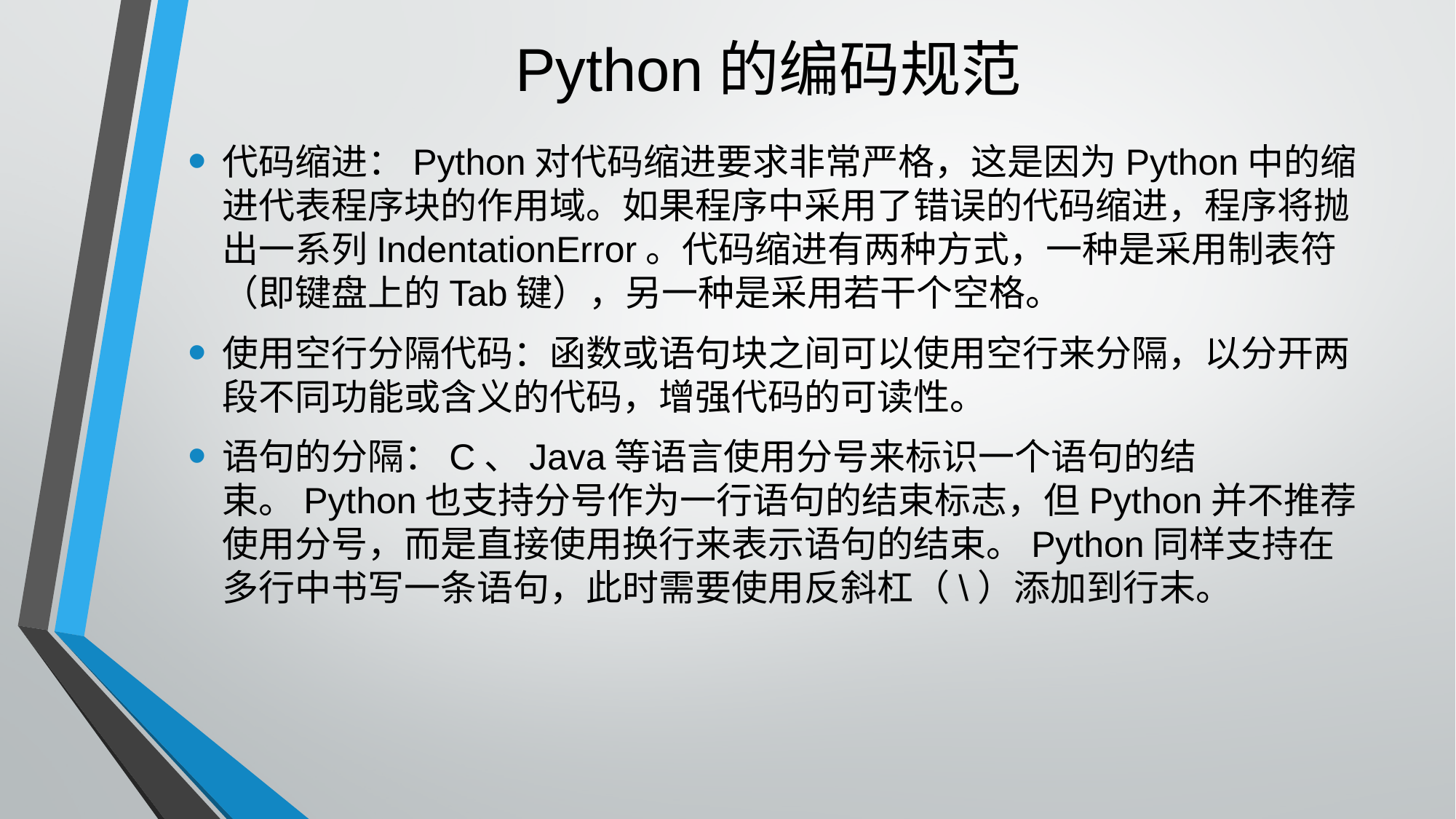

# Python的编码规范
代码缩进：Python对代码缩进要求非常严格，这是因为Python中的缩进代表程序块的作用域。如果程序中采用了错误的代码缩进，程序将抛出一系列IndentationError。代码缩进有两种方式，一种是采用制表符（即键盘上的Tab键），另一种是采用若干个空格。
使用空行分隔代码：函数或语句块之间可以使用空行来分隔，以分开两段不同功能或含义的代码，增强代码的可读性。
语句的分隔：C、Java等语言使用分号来标识一个语句的结束。Python也支持分号作为一行语句的结束标志，但Python并不推荐使用分号，而是直接使用换行来表示语句的结束。Python同样支持在多行中书写一条语句，此时需要使用反斜杠（\）添加到行末。